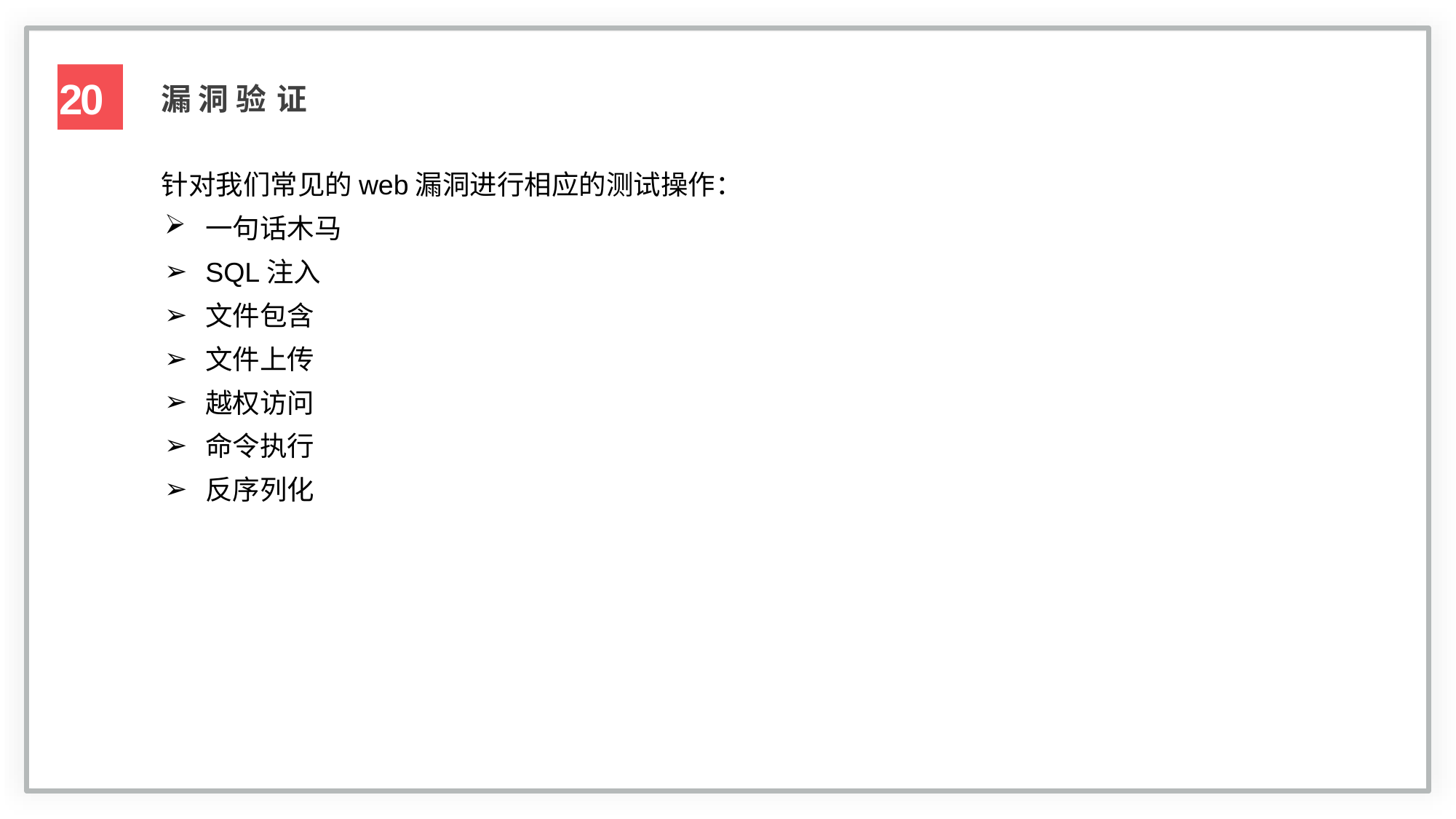

20
漏 洞 验 证
针对我们常见的web漏洞进行相应的测试操作：
一句话木马
SQL注入
文件包含
文件上传
越权访问
命令执行
反序列化